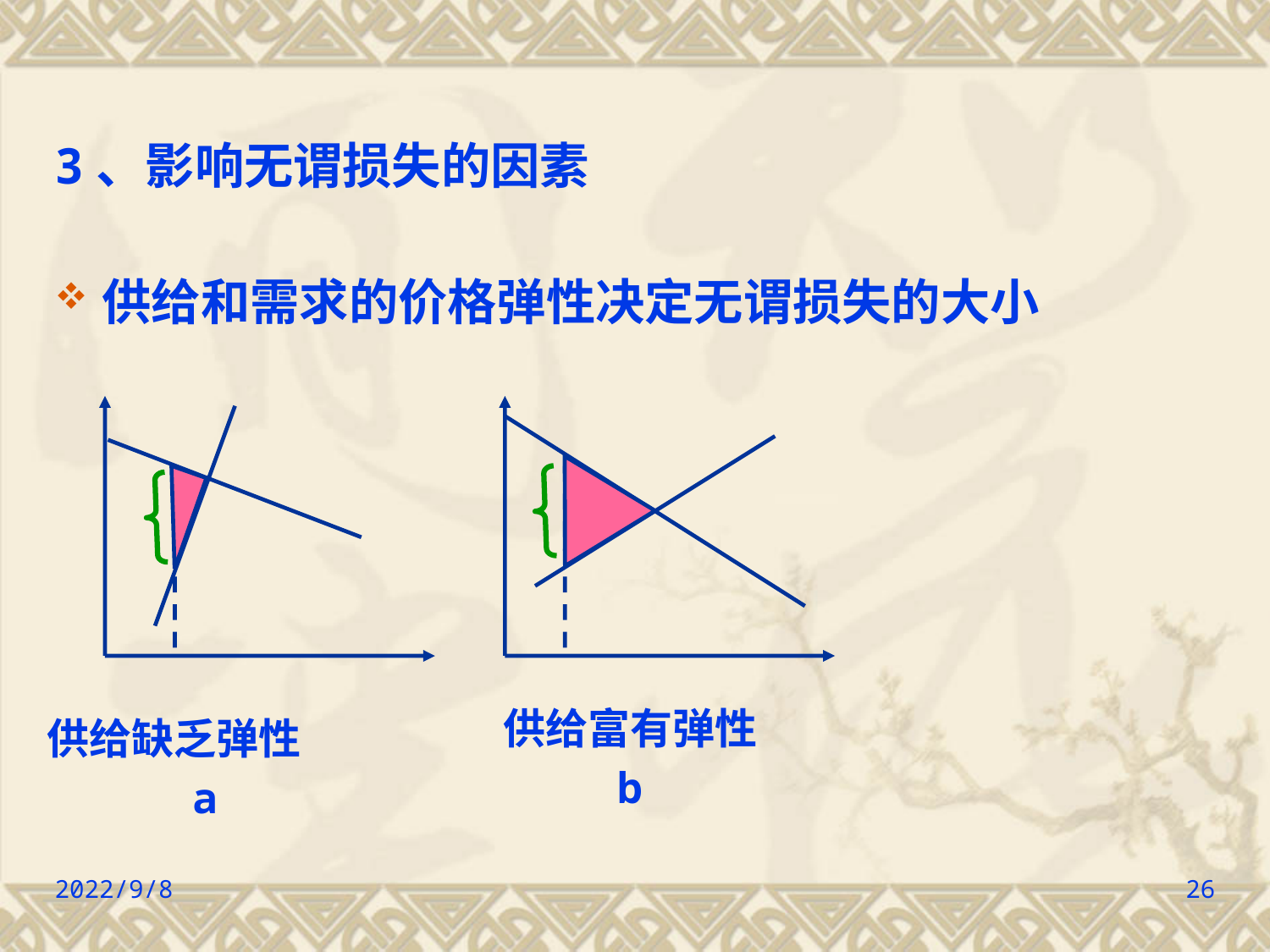

# 3、影响无谓损失的因素
供给和需求的价格弹性决定无谓损失的大小

供给富有弹性
b
供给缺乏弹性
a
2022/9/8
26